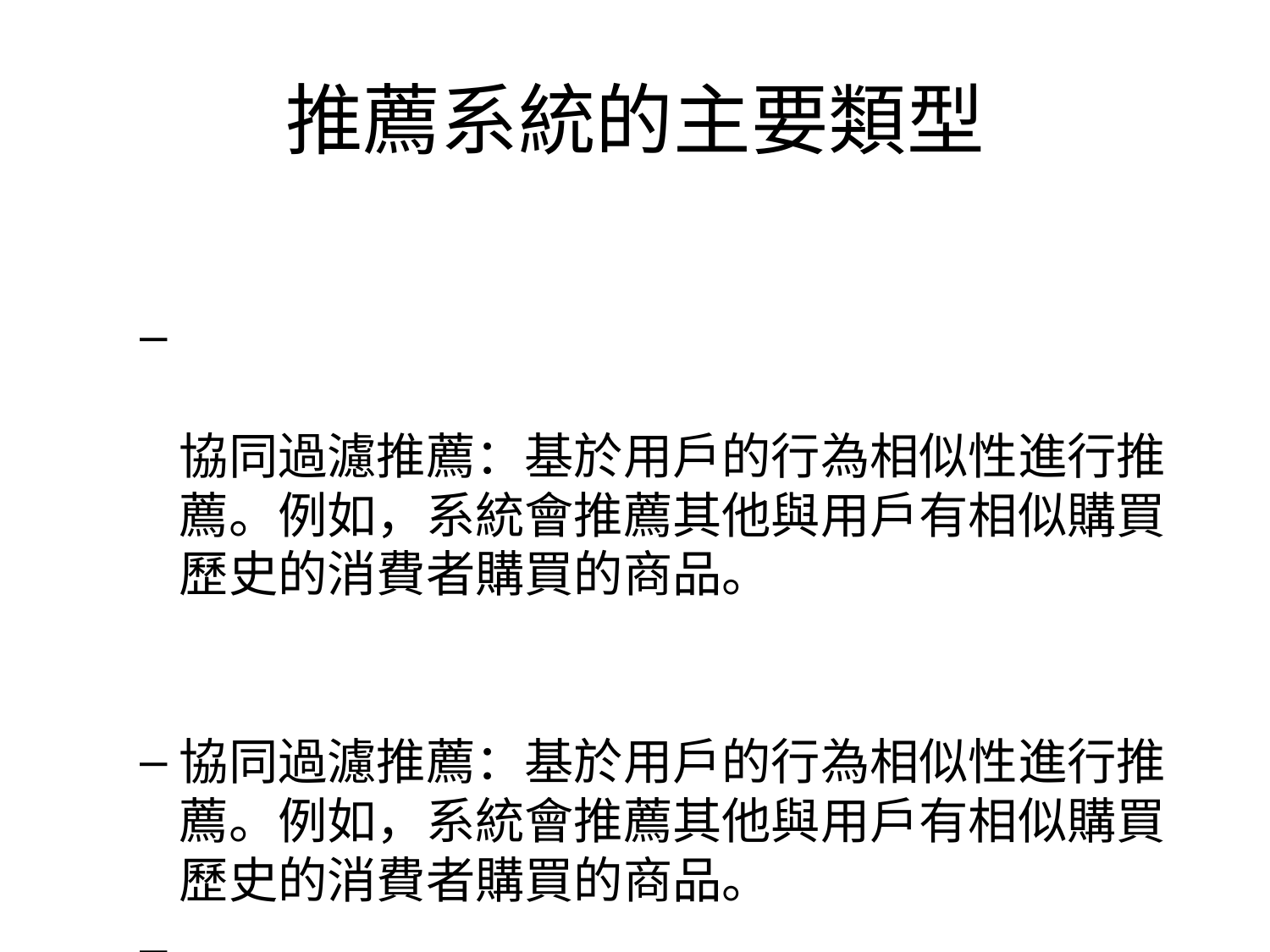

# 推薦系統的主要類型

協同過濾推薦：基於用戶的行為相似性進行推薦。例如，系統會推薦其他與用戶有相似購買歷史的消費者購買的商品。
協同過濾推薦：基於用戶的行為相似性進行推薦。例如，系統會推薦其他與用戶有相似購買歷史的消費者購買的商品。
內容過濾推薦：根據用戶過去瀏覽或購買的產品屬性，推薦具有相似屬性的其他產品。
內容過濾推薦：根據用戶過去瀏覽或購買的產品屬性，推薦具有相似屬性的其他產品。
混合推薦系統：結合協同過濾和內容過濾的優勢，提供更精確和多樣化的推薦。
混合推薦系統：結合協同過濾和內容過濾的優勢，提供更精確和多樣化的推薦。